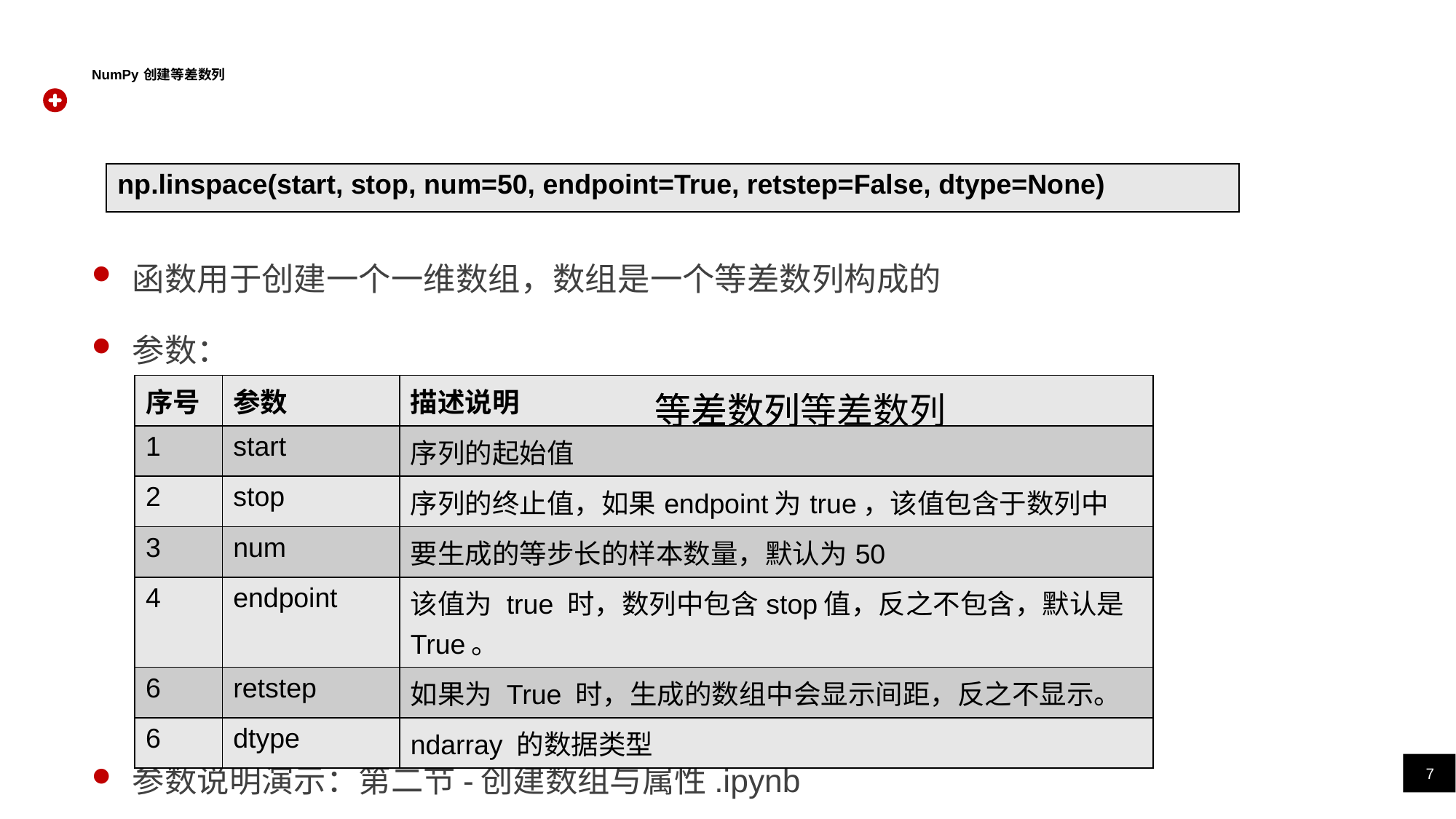

# NumPy 创建等差数列
| np.linspace(start, stop, num=50, endpoint=True, retstep=False, dtype=None) |
| --- |
函数用于创建一个一维数组，数组是一个等差数列构成的
参数：

参数说明演示：第二节-创建数组与属性.ipynb
| 序号 | 参数 | 描述说明 |
| --- | --- | --- |
| 1 | start | 序列的起始值 |
| 2 | stop | 序列的终止值，如果endpoint为true，该值包含于数列中 |
| 3 | num | 要生成的等步长的样本数量，默认为50 |
| 4 | endpoint | 该值为 true 时，数列中包含stop值，反之不包含，默认是True。 |
| 6 | retstep | 如果为 True 时，生成的数组中会显示间距，反之不显示。 |
| 6 | dtype | ndarray 的数据类型 |
等差数列等差数列
等差数列